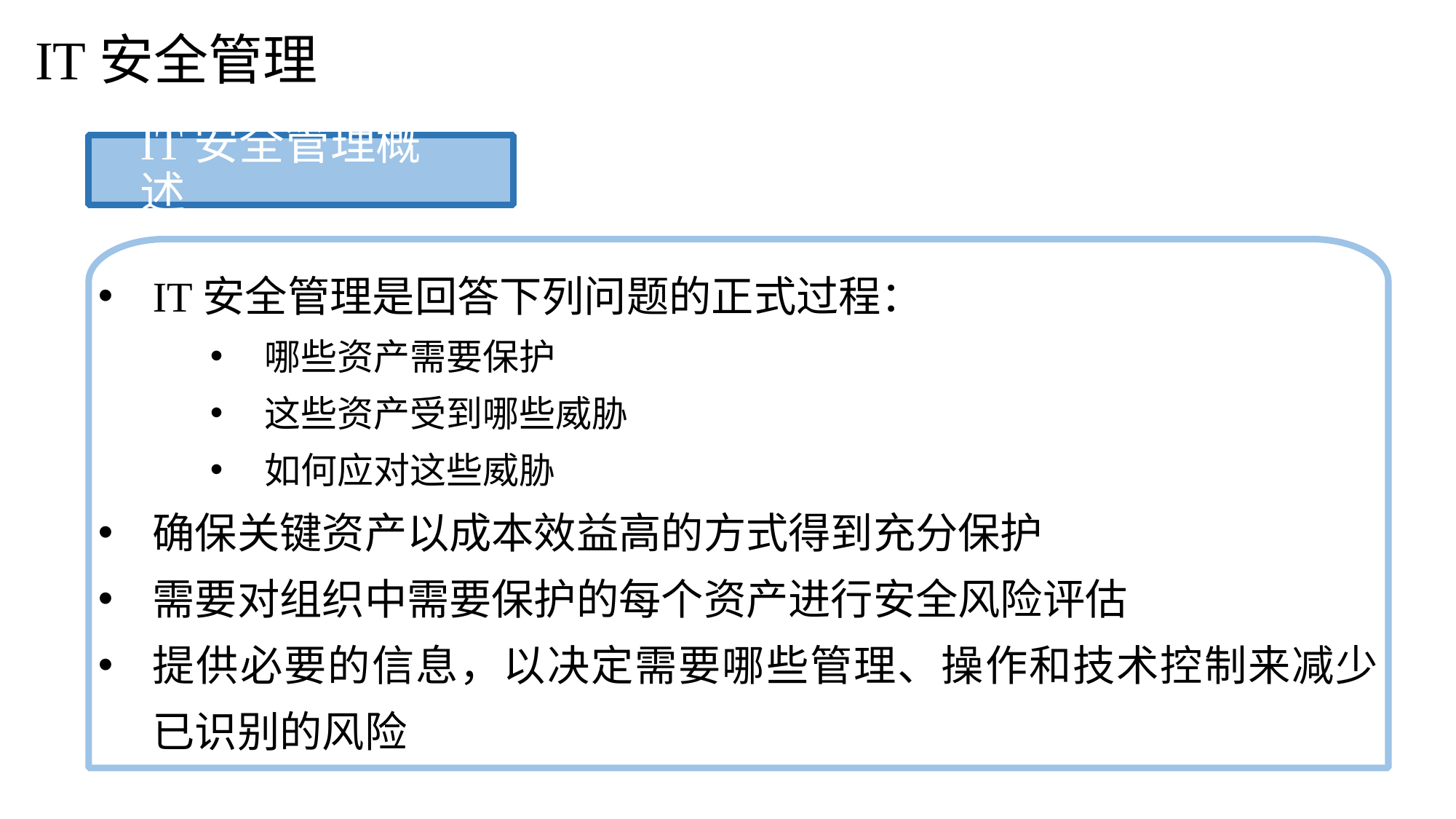

IT安全管理

IT安全管理概述
IT安全管理是回答下列问题的正式过程：
哪些资产需要保护
这些资产受到哪些威胁
如何应对这些威胁
确保关键资产以成本效益高的方式得到充分保护
需要对组织中需要保护的每个资产进行安全风险评估
提供必要的信息，以决定需要哪些管理、操作和技术控制来减少已识别的风险